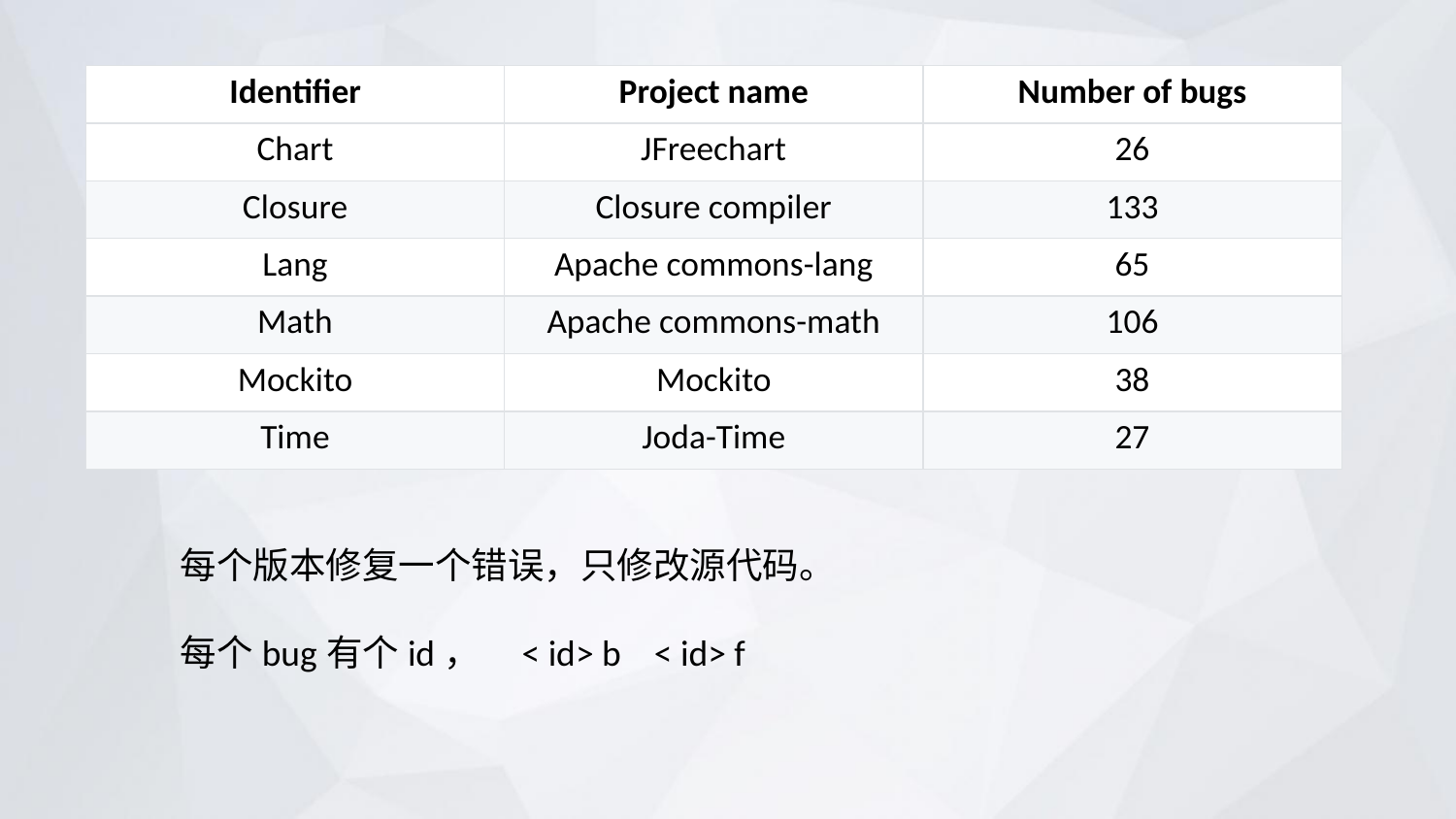

| Identifier | Project name | Number of bugs |
| --- | --- | --- |
| Chart | JFreechart | 26 |
| Closure | Closure compiler | 133 |
| Lang | Apache commons-lang | 65 |
| Math | Apache commons-math | 106 |
| Mockito | Mockito | 38 |
| Time | Joda-Time | 27 |
每个版本修复一个错误，只修改源代码。

每个bug有个id，    < id> b    < id> f